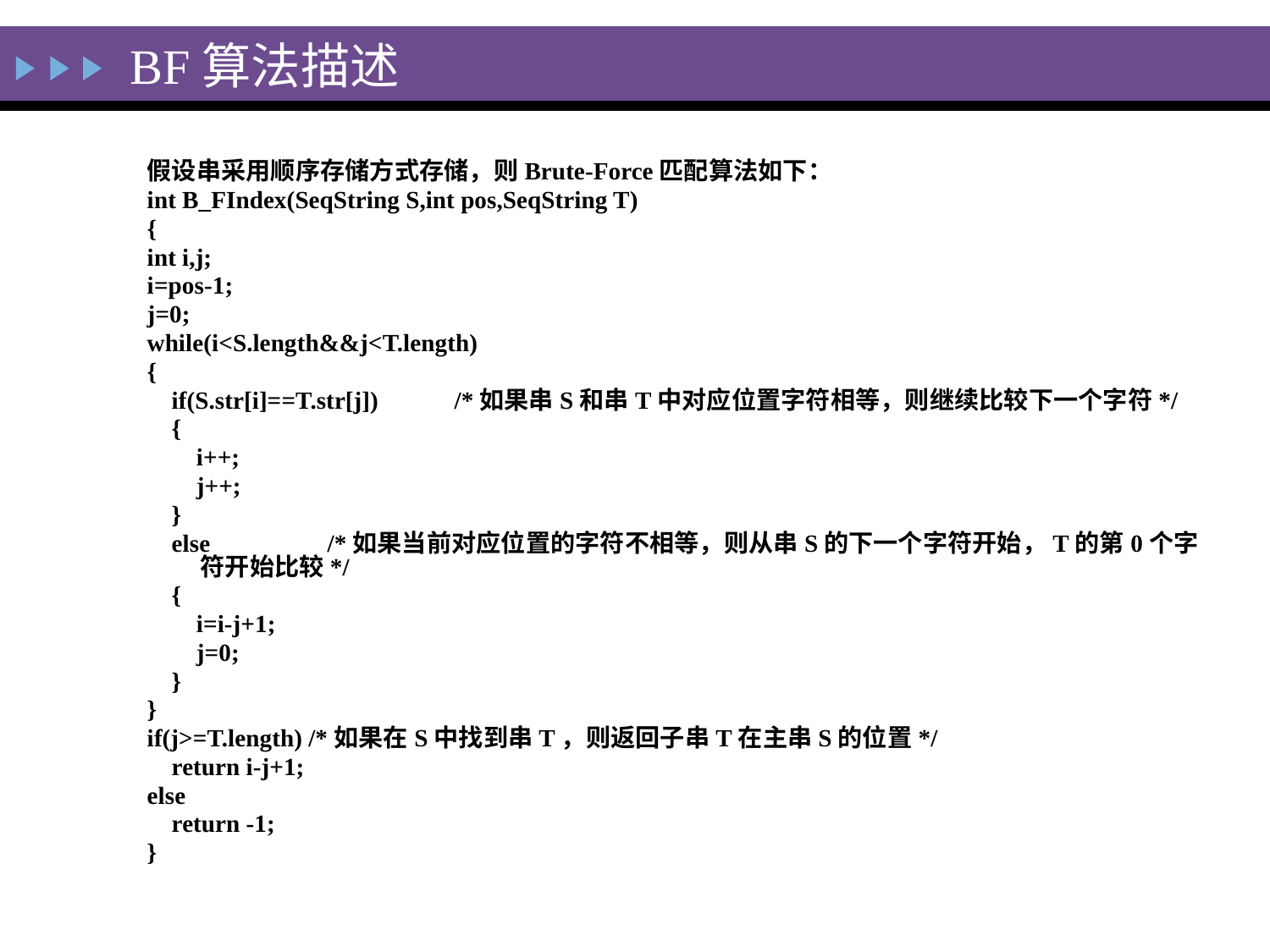

# BF算法描述
假设串采用顺序存储方式存储，则Brute-Force匹配算法如下：
int B_FIndex(SeqString S,int pos,SeqString T)
{
int i,j;
i=pos-1;
j=0;
while(i<S.length&&j<T.length)
{
    if(S.str[i]==T.str[j]) 	/*如果串S和串T中对应位置字符相等，则继续比较下一个字符*/
    {
        i++;
        j++;
    }
    else	/*如果当前对应位置的字符不相等，则从串S的下一个字符开始，T的第0个字符开始比较*/
    {
        i=i-j+1;
        j=0;
    }
}
if(j>=T.length) /*如果在S中找到串T，则返回子串T在主串S的位置*/
    return i-j+1;
else
    return -1;
}